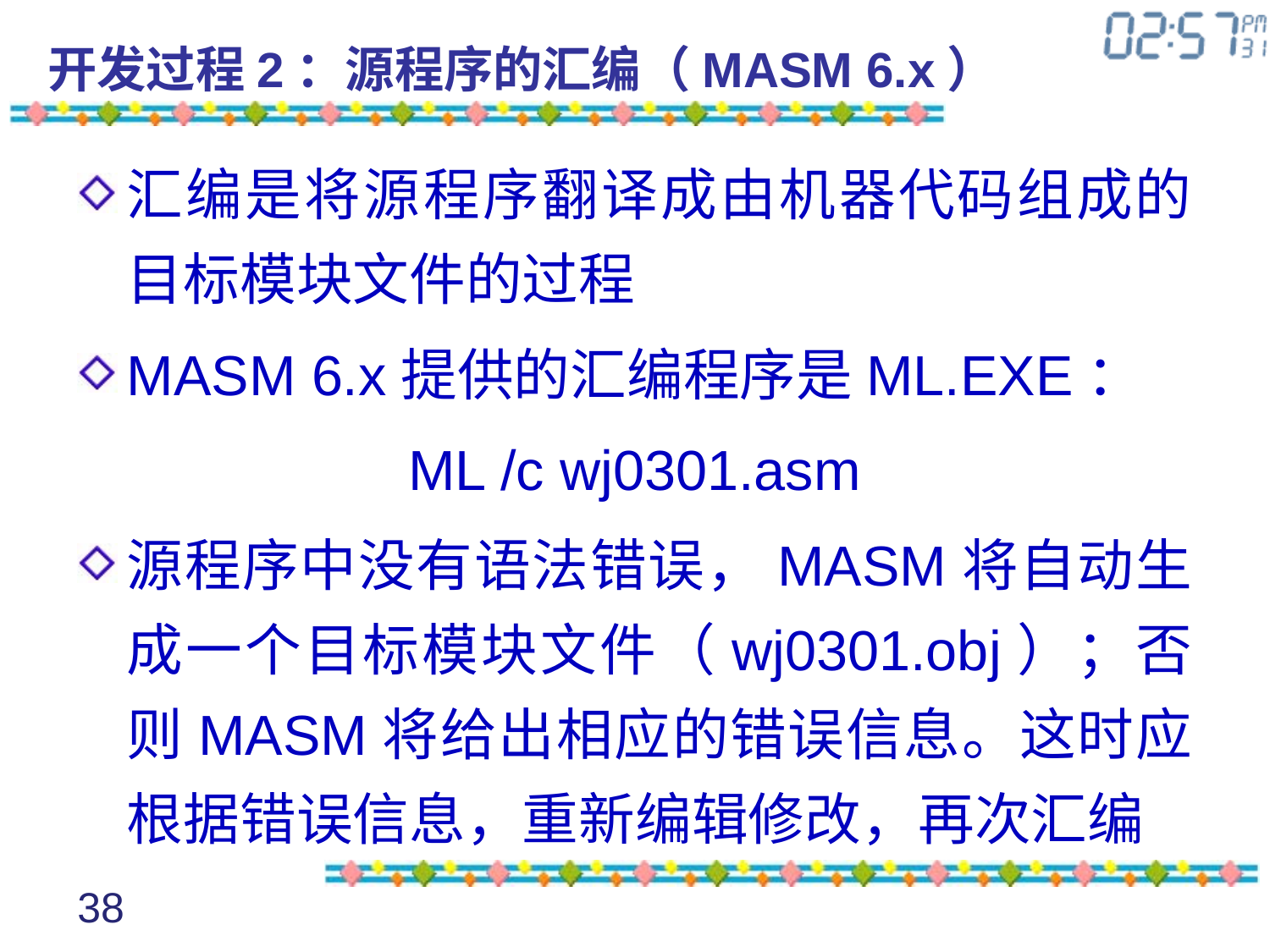

# 开发过程2：源程序的汇编（MASM 6.x）
汇编是将源程序翻译成由机器代码组成的目标模块文件的过程
MASM 6.x提供的汇编程序是ML.EXE：
ML /c wj0301.asm
源程序中没有语法错误，MASM将自动生成一个目标模块文件（wj0301.obj）；否则MASM将给出相应的错误信息。这时应根据错误信息，重新编辑修改，再次汇编